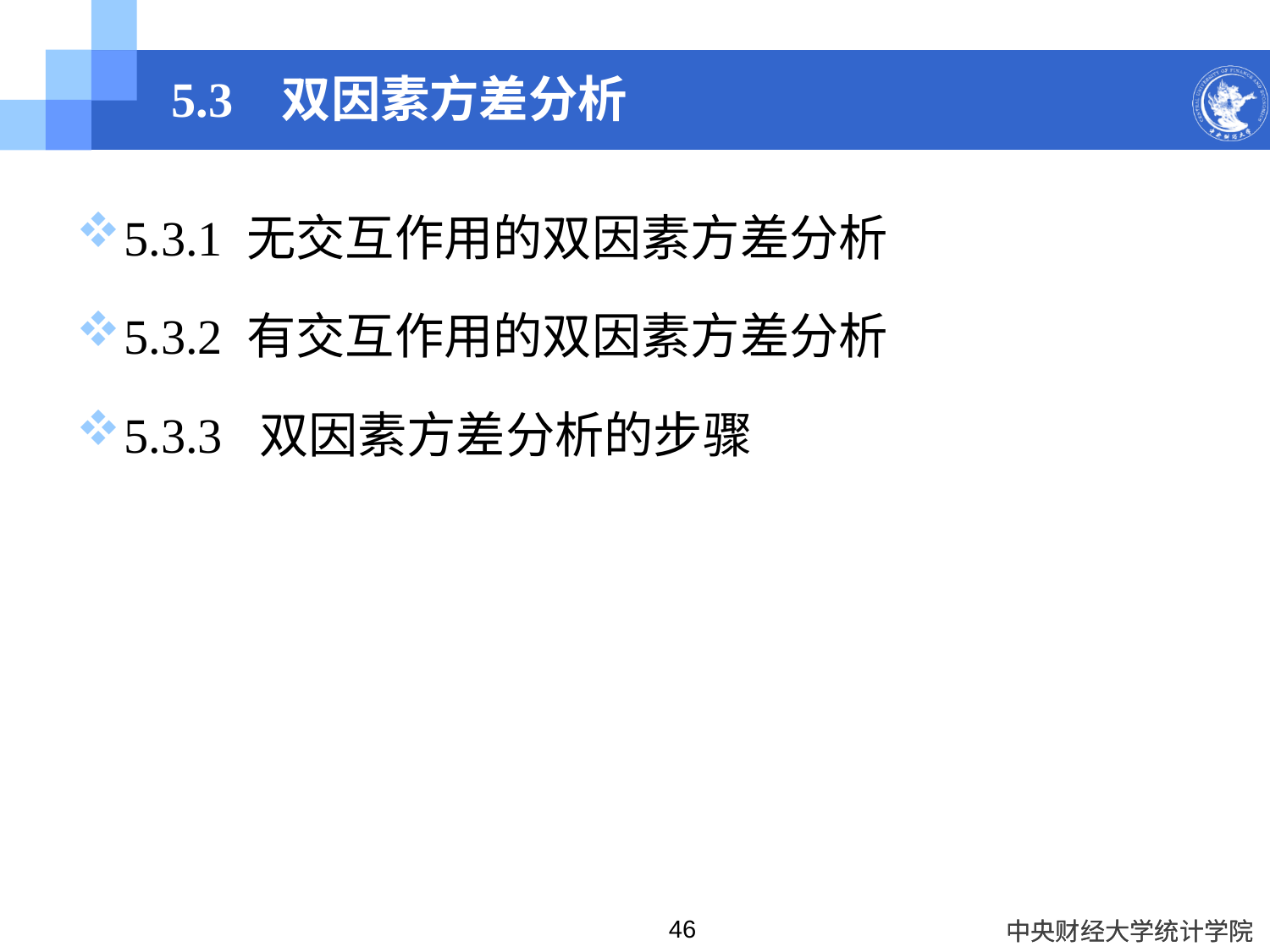

# 5.3   双因素方差分析
5.3.1 无交互作用的双因素方差分析
5.3.2 有交互作用的双因素方差分析
5.3.3  双因素方差分析的步骤

46